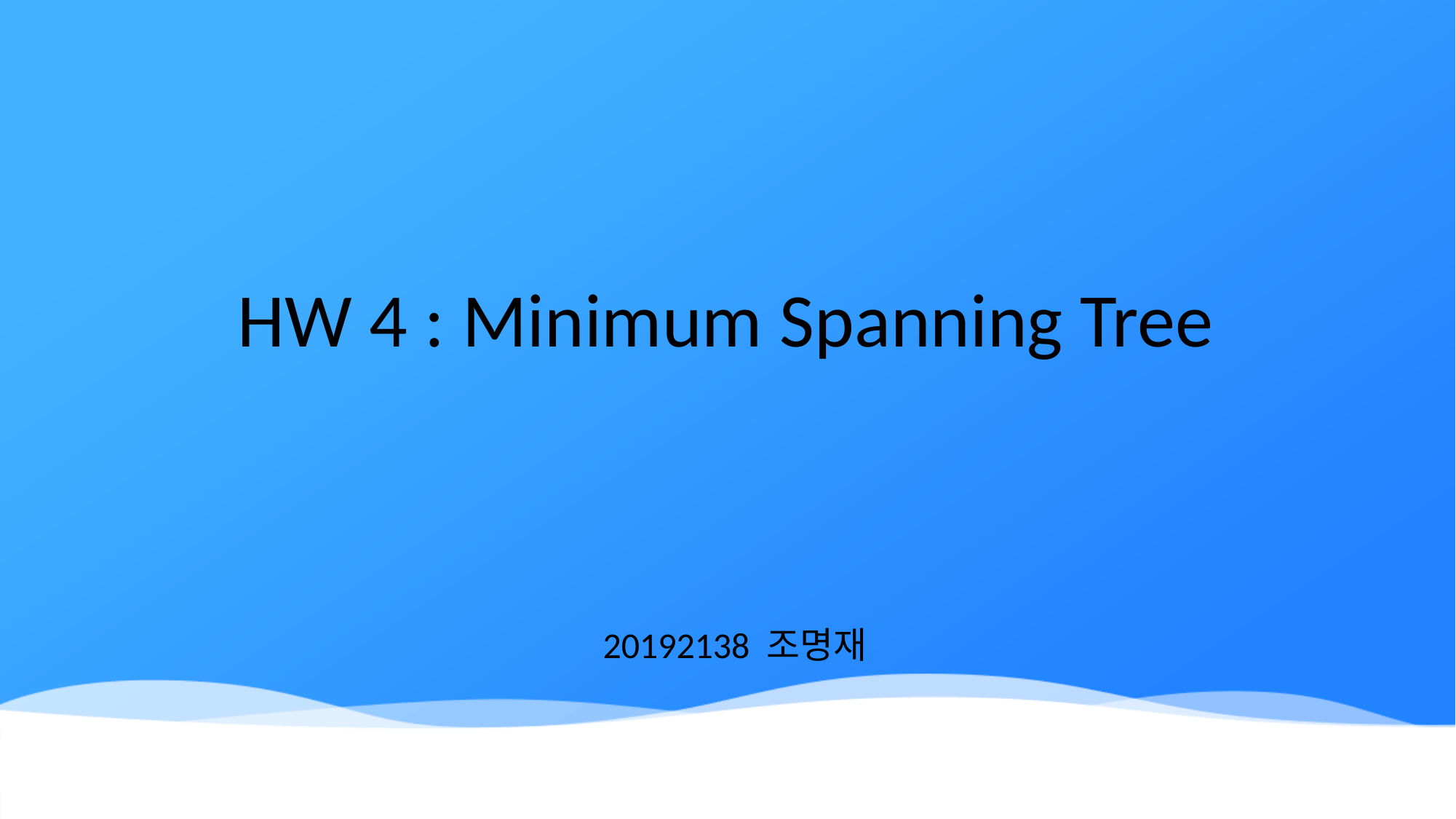

# HW 4 : Minimum Spanning Tree
20192138 조명재